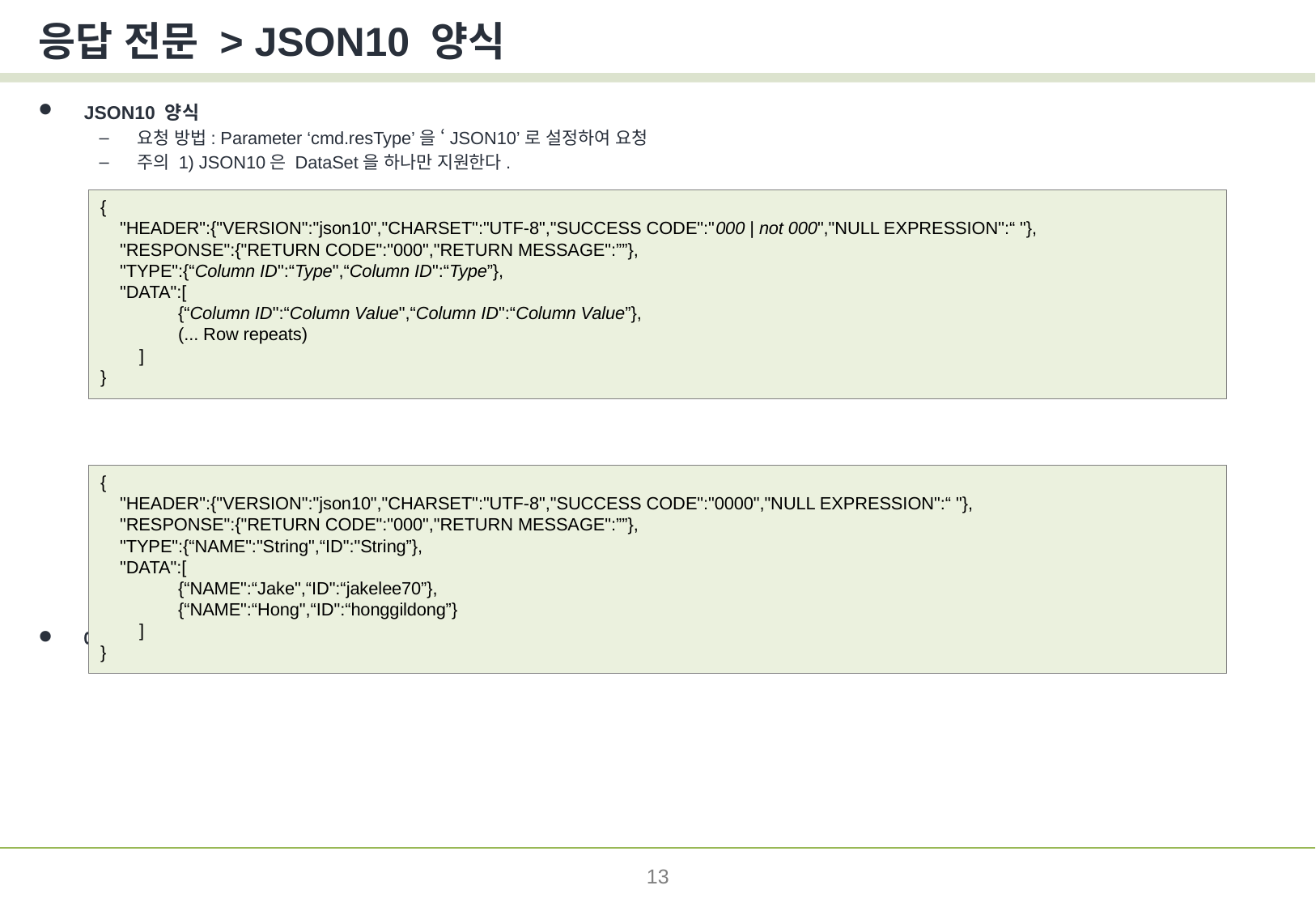

# 응답 전문 > JSON10 양식
JSON10 양식
요청 방법: Parameter ‘cmd.resType’을 ‘JSON10’로 설정하여 요청
주의 1) JSON10은 DataSet을 하나만 지원한다.

예제

{
    "HEADER":{"VERSION":"json10","CHARSET":"UTF-8","SUCCESS CODE":"000 | not 000","NULL EXPRESSION":“ "},
    "RESPONSE":{"RETURN CODE":"000","RETURN MESSAGE":””},
    "TYPE":{“Column ID":“Type",“Column ID":“Type”},
    "DATA":[
                {“Column ID":“Column Value",“Column ID":“Column Value”},
                (... Row repeats)
        ]
}
{
    "HEADER":{"VERSION":"json10","CHARSET":"UTF-8","SUCCESS CODE":"0000","NULL EXPRESSION":“ "},
    "RESPONSE":{"RETURN CODE":"000","RETURN MESSAGE":””},
    "TYPE":{“NAME":"String",“ID":"String”},
    "DATA":[
                {“NAME":“Jake",“ID":“jakelee70”},
                {“NAME":“Hong",“ID":“honggildong”}
        ]
}
13